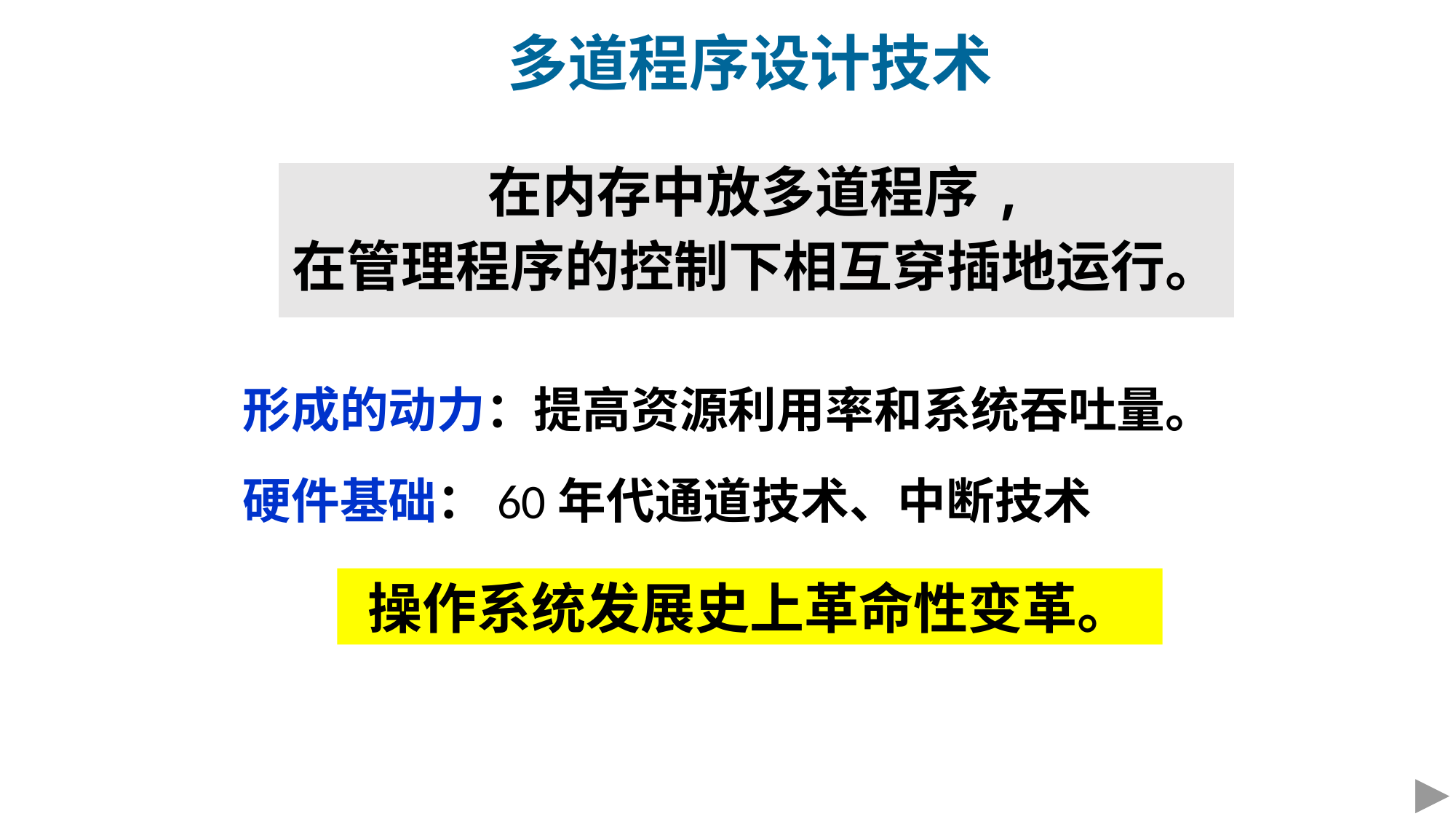

多道程序设计技术
在内存中放多道程序,
在管理程序的控制下相互穿插地运行。
形成的动力：提高资源利用率和系统吞吐量。
硬件基础：60年代通道技术、中断技术
操作系统发展史上革命性变革。